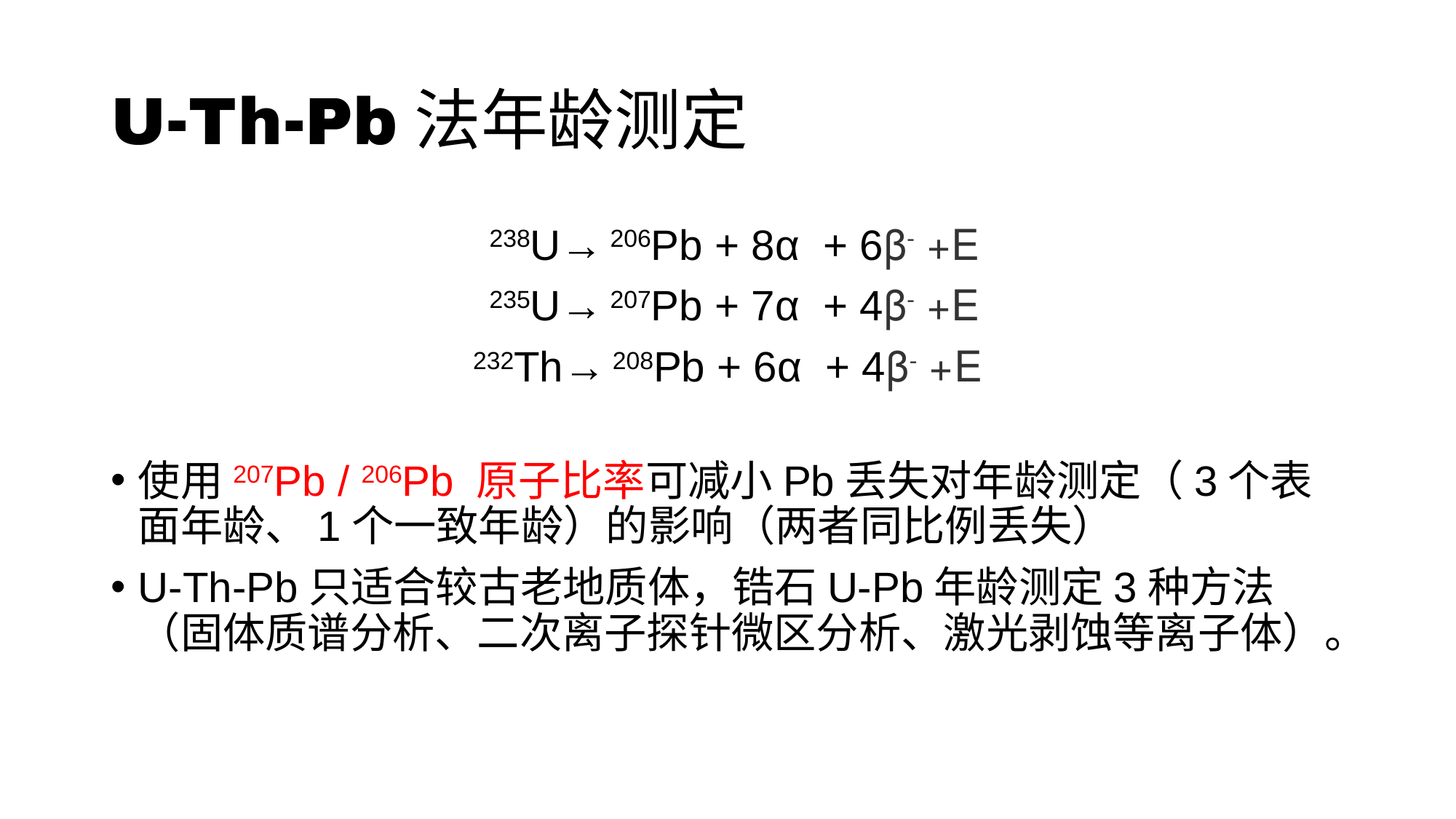

# U-Th-Pb法年龄测定
  238U→ 206Pb + 8α  + 6β- +E
  235U→ 207Pb + 7α  + 4β- +E
232Th→ 208Pb + 6α  + 4β- +E

使用207Pb / 206Pb 原子比率可减小Pb丢失对年龄测定（3个表面年龄、1个一致年龄）的影响（两者同比例丢失）
U-Th-Pb只适合较古老地质体，锆石U-Pb年龄测定3种方法（固体质谱分析、二次离子探针微区分析、激光剥蚀等离子体）。